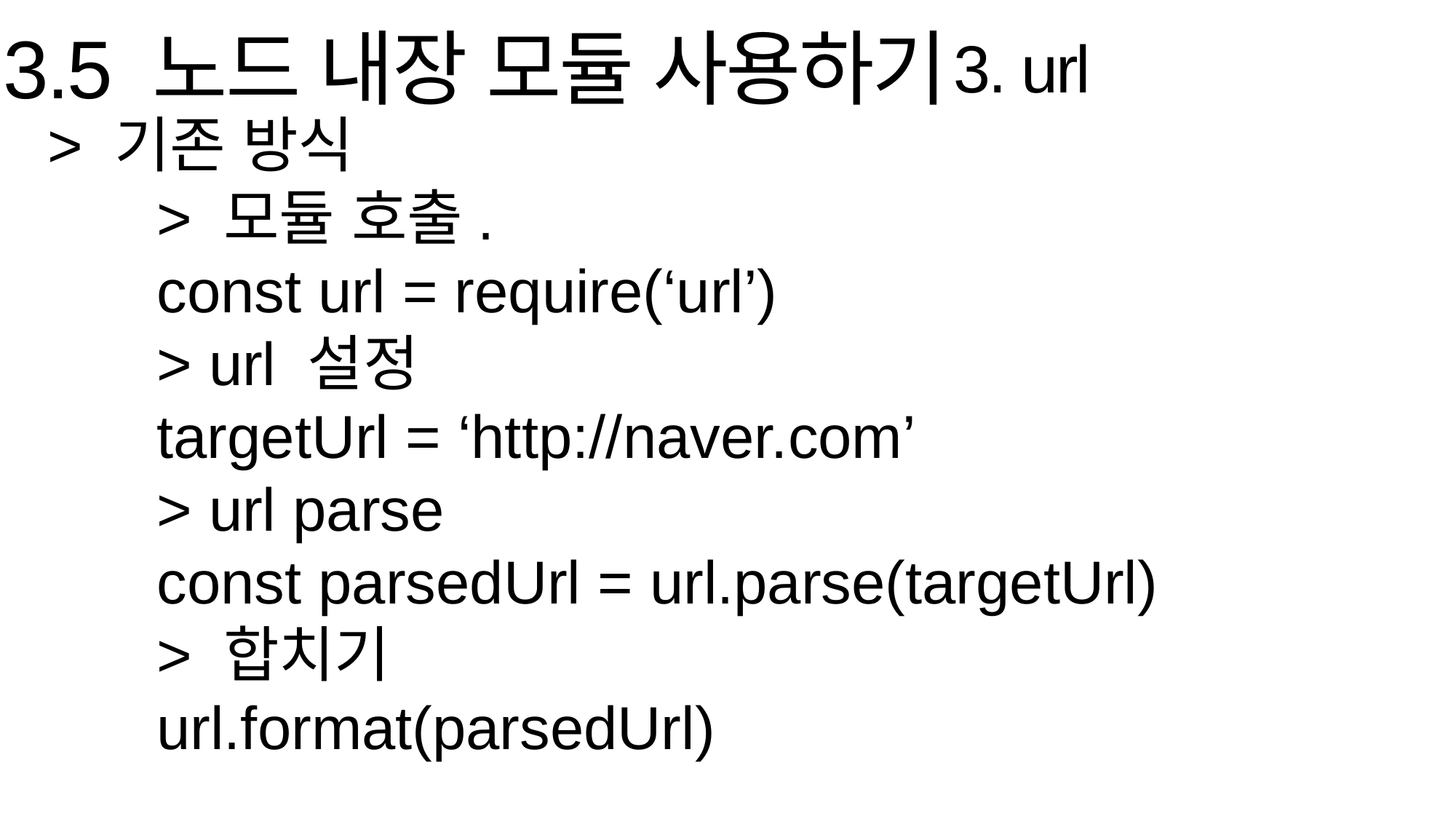

3.5 노드 내장 모듈 사용하기
3. url
> 기존 방식
	> 모듈 호출.
	const url = require(‘url’)
	> url 설정
	targetUrl = ‘http://naver.com’
	> url parse
	const parsedUrl = url.parse(targetUrl)
	> 합치기
	url.format(parsedUrl)